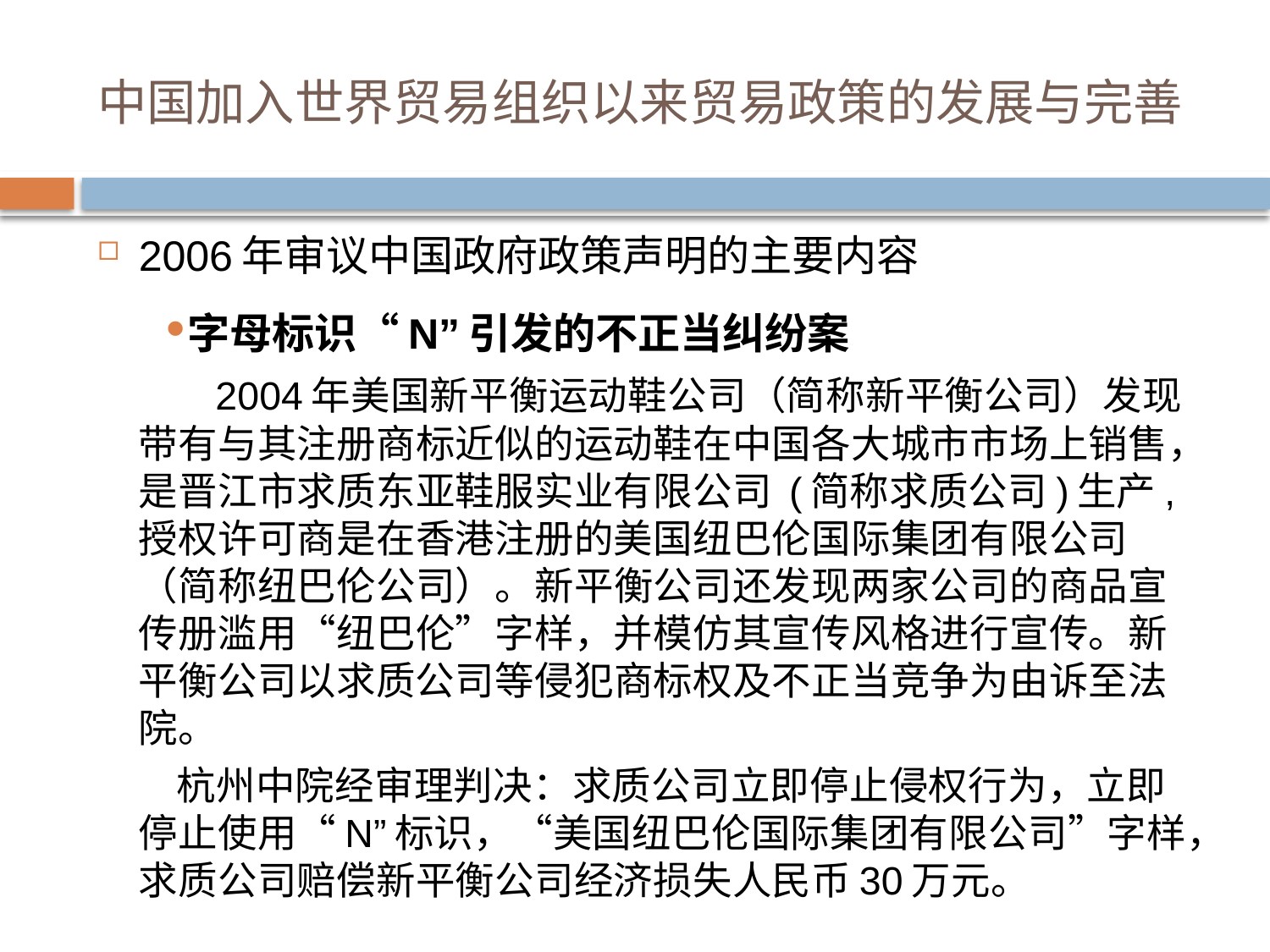

# 中国加入世界贸易组织以来贸易政策的发展与完善
2006年审议中国政府政策声明的主要内容
字母标识“N”引发的不正当纠纷案
  　　2004年美国新平衡运动鞋公司（简称新平衡公司）发现带有与其注册商标近似的运动鞋在中国各大城市市场上销售，是晋江市求质东亚鞋服实业有限公司 (简称求质公司)生产,授权许可商是在香港注册的美国纽巴伦国际集团有限公司（简称纽巴伦公司）。新平衡公司还发现两家公司的商品宣传册滥用“纽巴伦”字样，并模仿其宣传风格进行宣传。新平衡公司以求质公司等侵犯商标权及不正当竞争为由诉至法院。
　　杭州中院经审理判决：求质公司立即停止侵权行为，立即停止使用“N”标识，“美国纽巴伦国际集团有限公司”字样，求质公司赔偿新平衡公司经济损失人民币30万元。